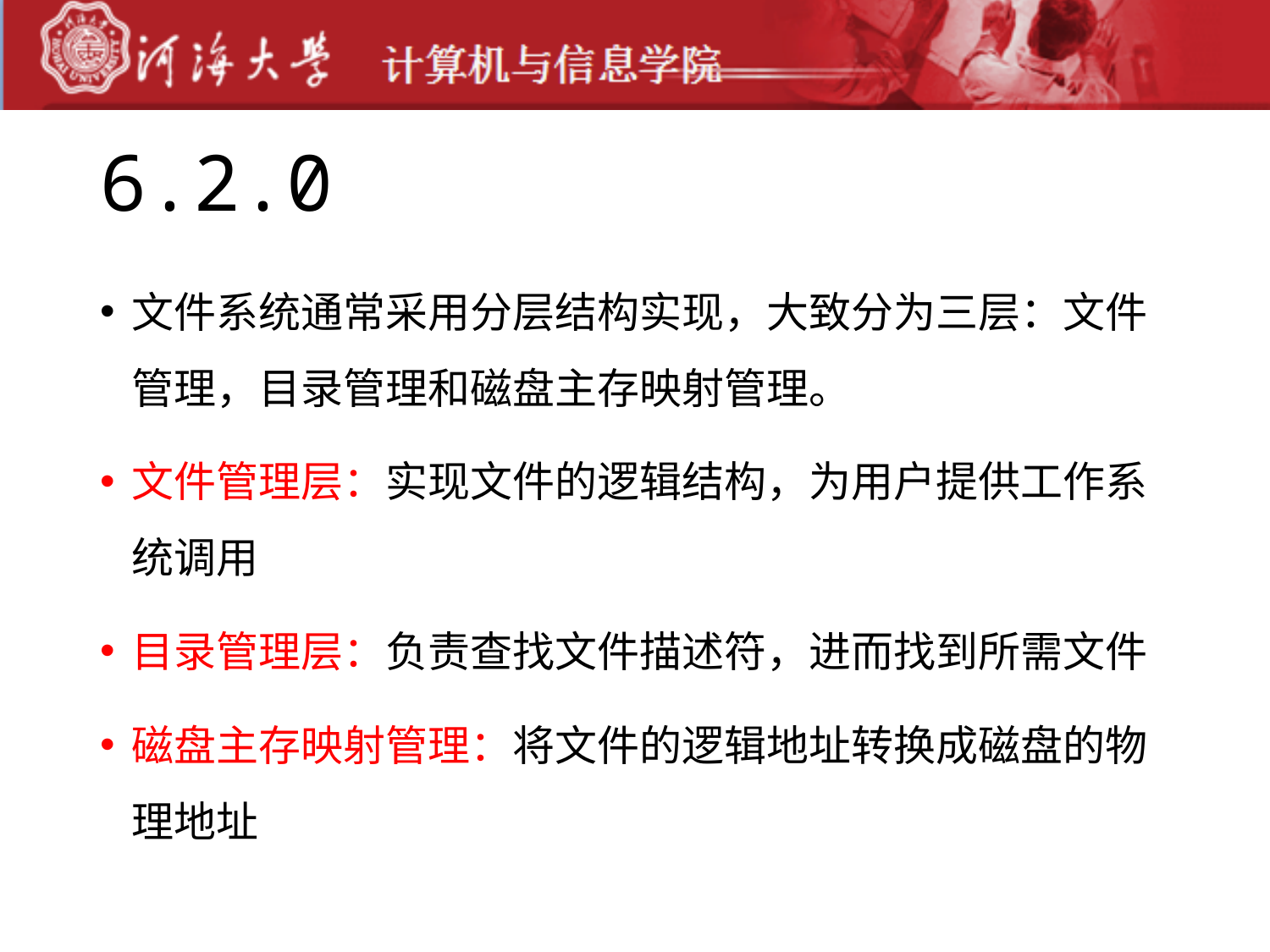

# 6.2.0
文件系统通常采用分层结构实现，大致分为三层：文件管理，目录管理和磁盘主存映射管理。
文件管理层：实现文件的逻辑结构，为用户提供工作系统调用
目录管理层：负责查找文件描述符，进而找到所需文件
磁盘主存映射管理：将文件的逻辑地址转换成磁盘的物理地址